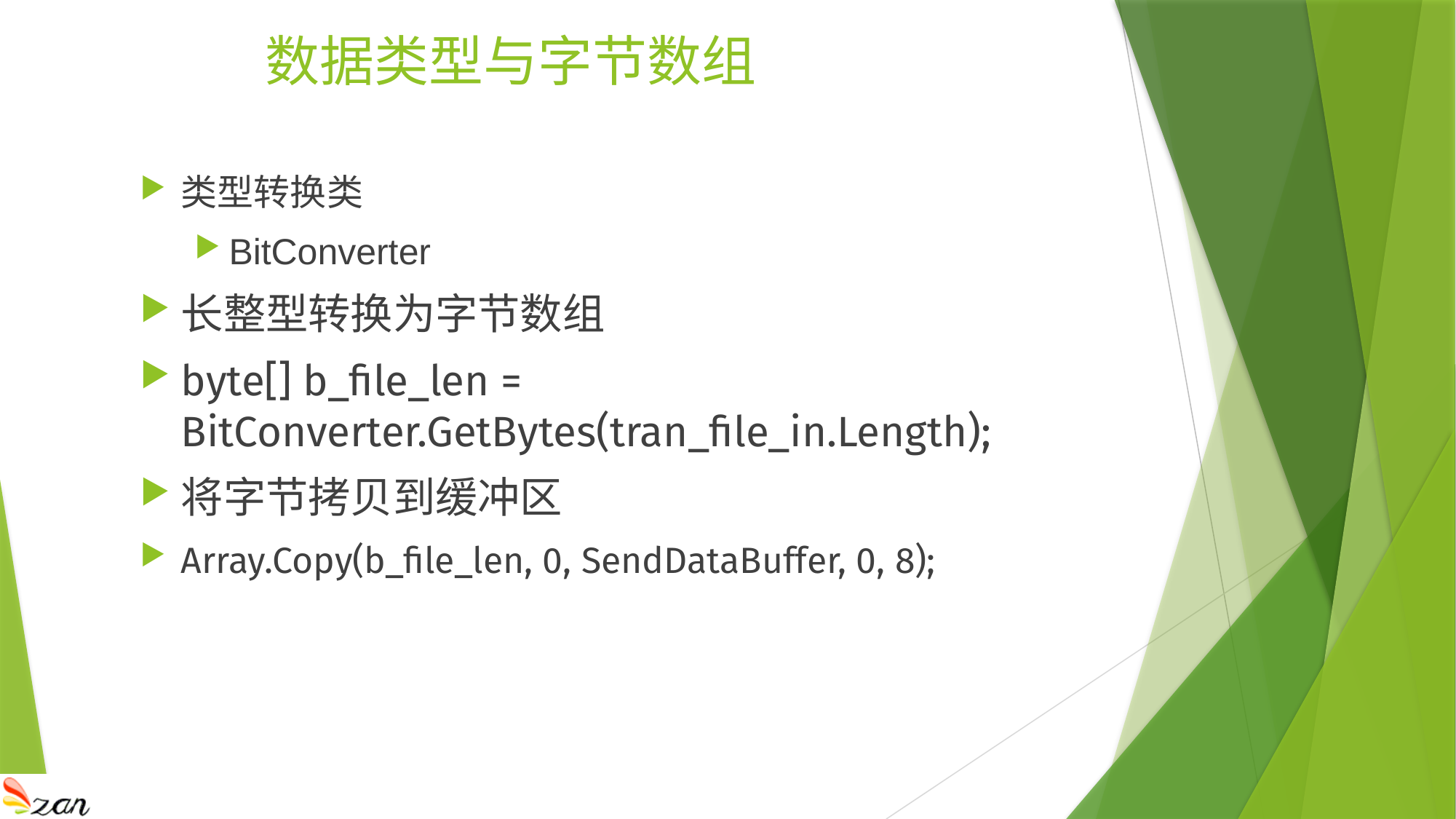

# 数据类型与字节数组
类型转换类
BitConverter
长整型转换为字节数组
byte[] b_file_len = BitConverter.GetBytes(tran_file_in.Length);
将字节拷贝到缓冲区
Array.Copy(b_file_len, 0, SendDataBuffer, 0, 8);